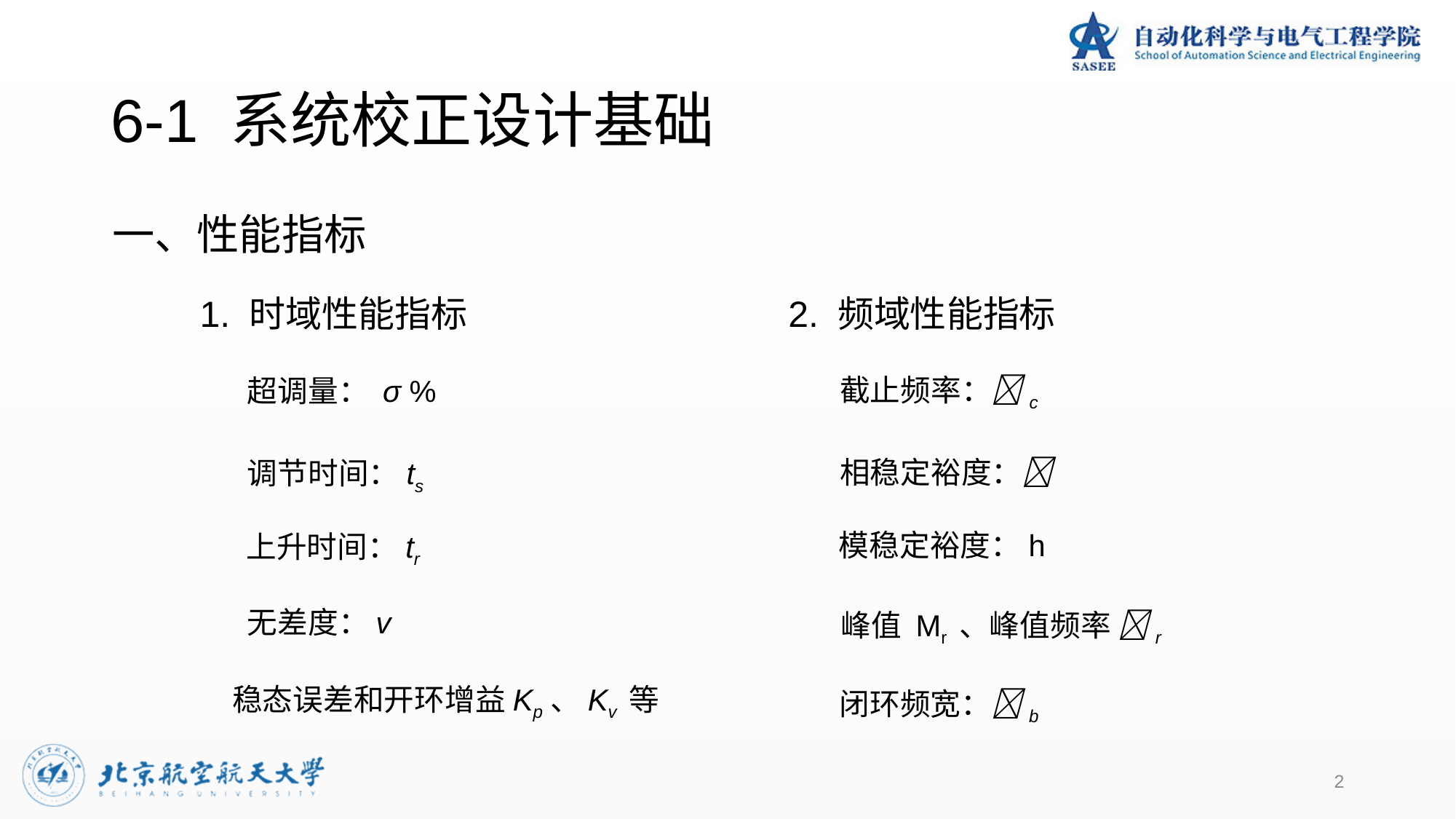

# 6-1 系统校正设计基础
一、性能指标
1. 时域性能指标
2. 频域性能指标
截止频率：ωc
相稳定裕度：γ
模稳定裕度：h
峰值 Mr 、峰值频率 ωr
闭环频宽：ωb
超调量： σ %
调节时间：ts
上升时间：tr
无差度：v
稳态误差和开环增益Kp、Kv 等
2